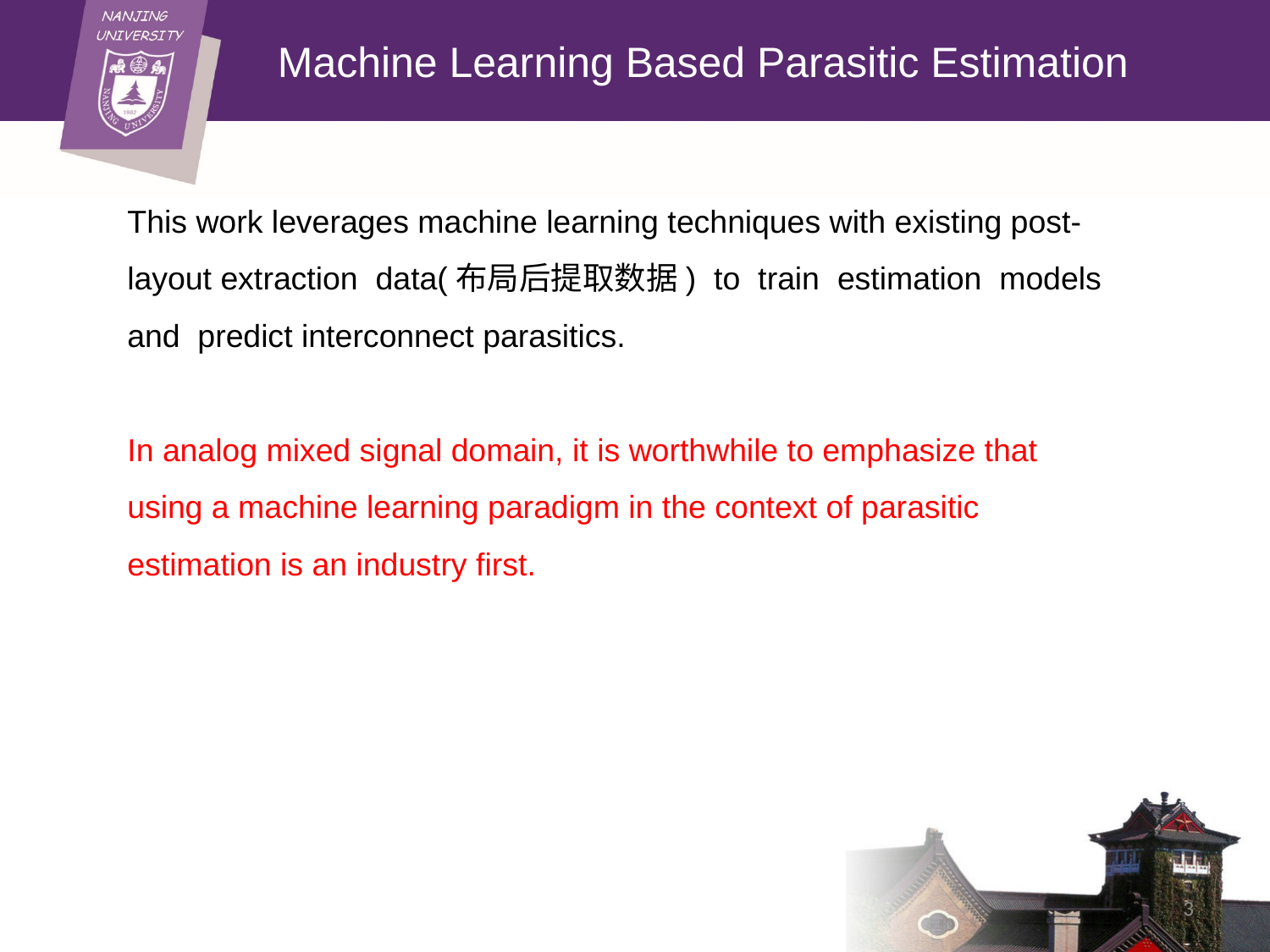

# Machine Learning Based Parasitic Estimation
This work leverages machine learning techniques with existing post-layout extraction  data(布局后提取数据)  to  train  estimation  models  and  predict interconnect parasitics.

In analog mixed signal domain, it is worthwhile to emphasize that
using a machine learning paradigm in the context of parasitic
estimation is an industry first.
3